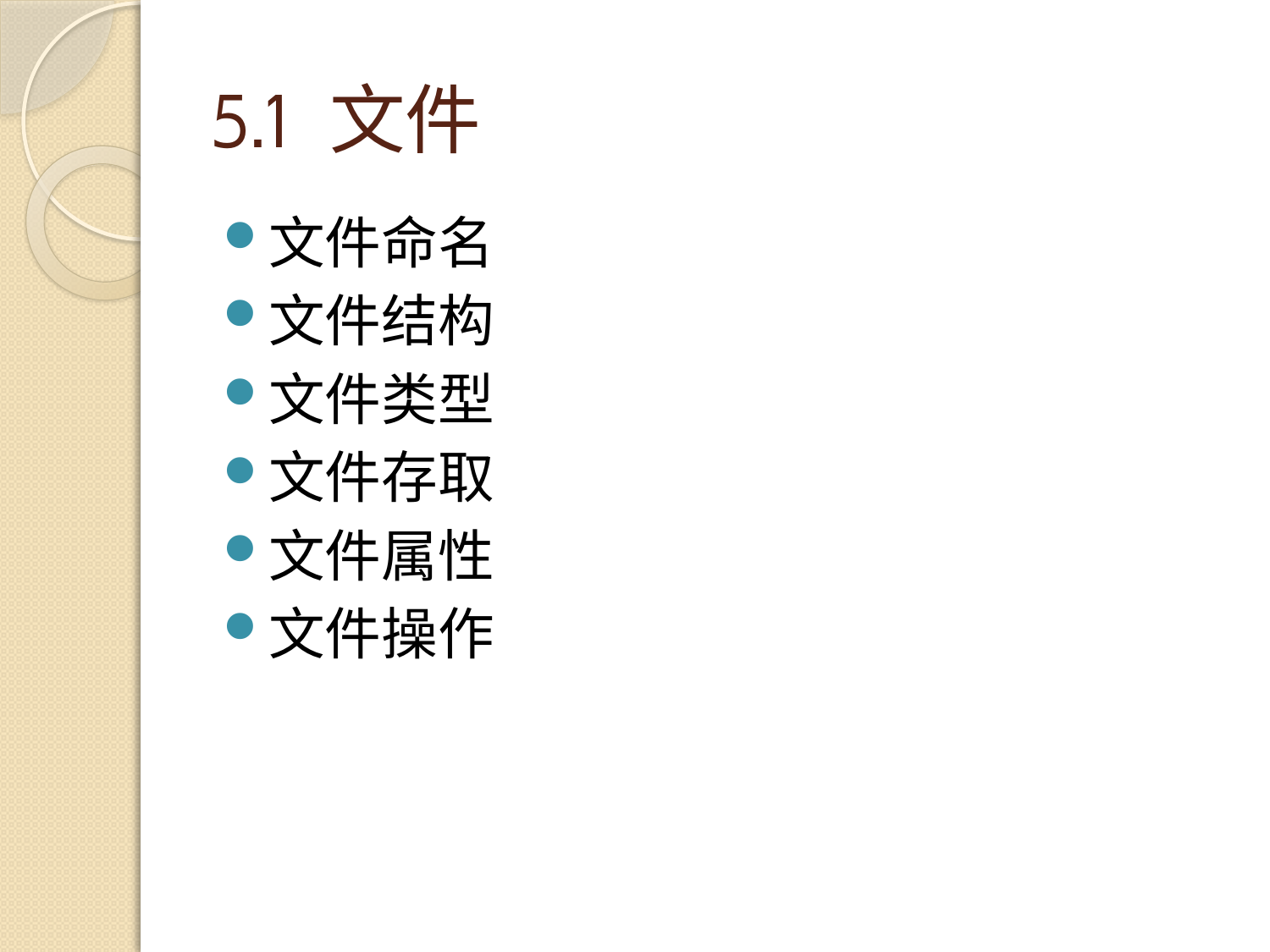

# 5.1 文件
文件命名
文件结构
文件类型
文件存取
文件属性
文件操作